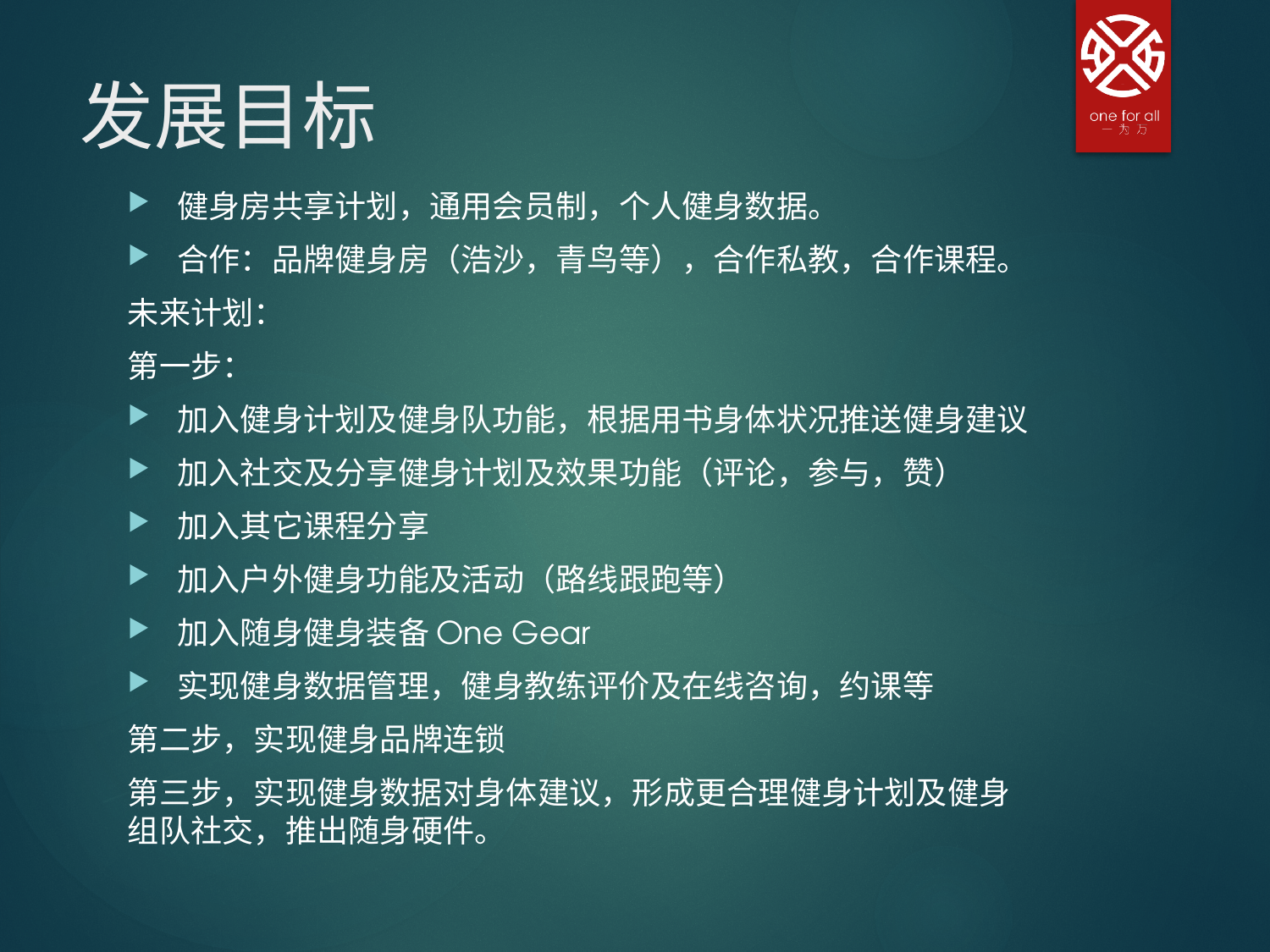

# 发展目标
健身房共享计划，通用会员制，个人健身数据。
合作：品牌健身房（浩沙，青鸟等），合作私教，合作课程。
未来计划：
第一步：
加入健身计划及健身队功能，根据用书身体状况推送健身建议
加入社交及分享健身计划及效果功能（评论，参与，赞）
加入其它课程分享
加入户外健身功能及活动（路线跟跑等）
加入随身健身装备One Gear
实现健身数据管理，健身教练评价及在线咨询，约课等
第二步，实现健身品牌连锁
第三步，实现健身数据对身体建议，形成更合理健身计划及健身组队社交，推出随身硬件。